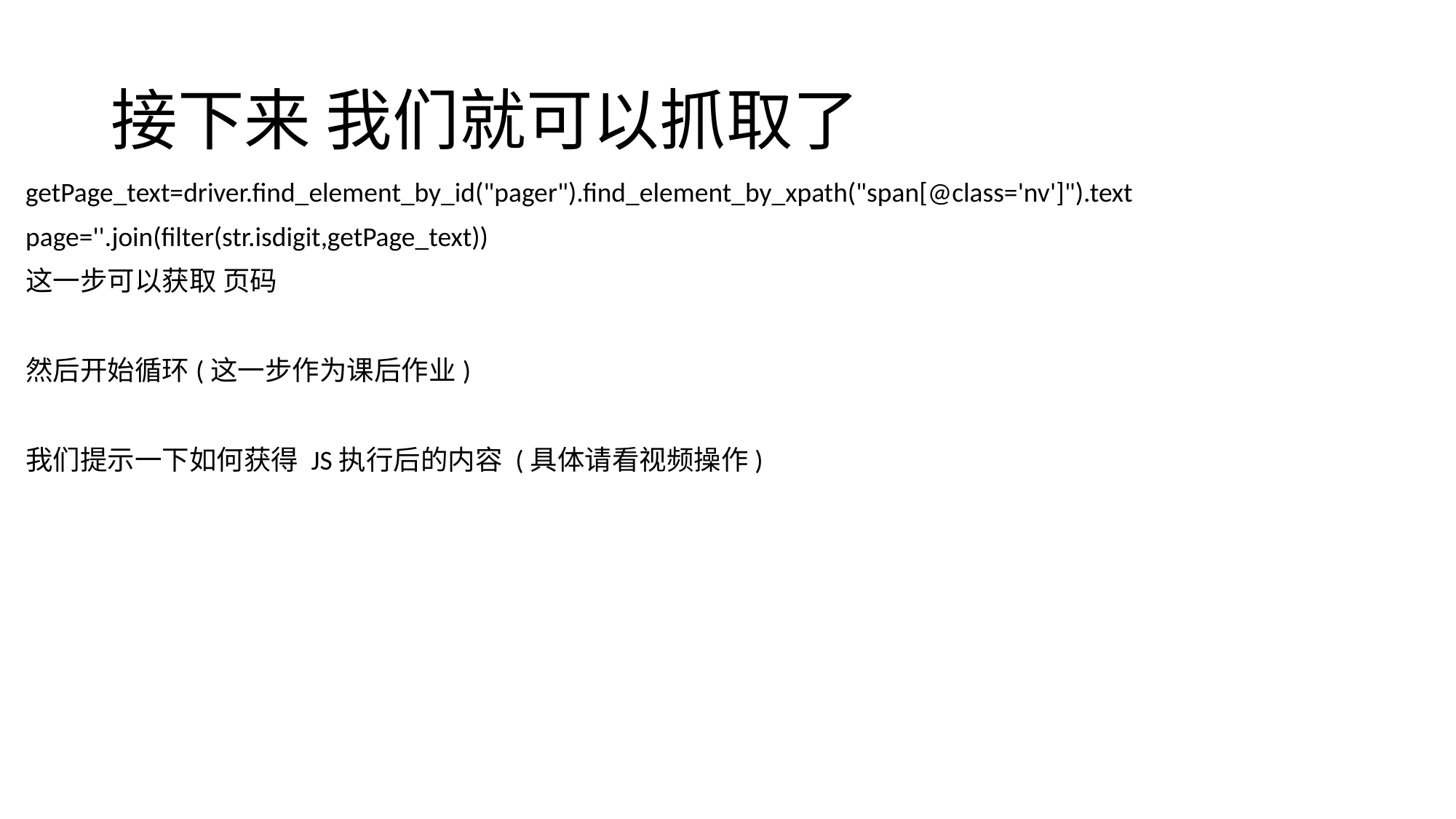

# 接下来 我们就可以抓取了
getPage_text=driver.find_element_by_id("pager").find_element_by_xpath("span[@class='nv']").text
page=''.join(filter(str.isdigit,getPage_text))
这一步可以获取 页码

然后开始循环(这一步作为课后作业)

我们提示一下如何获得 JS执行后的内容 (具体请看视频操作)